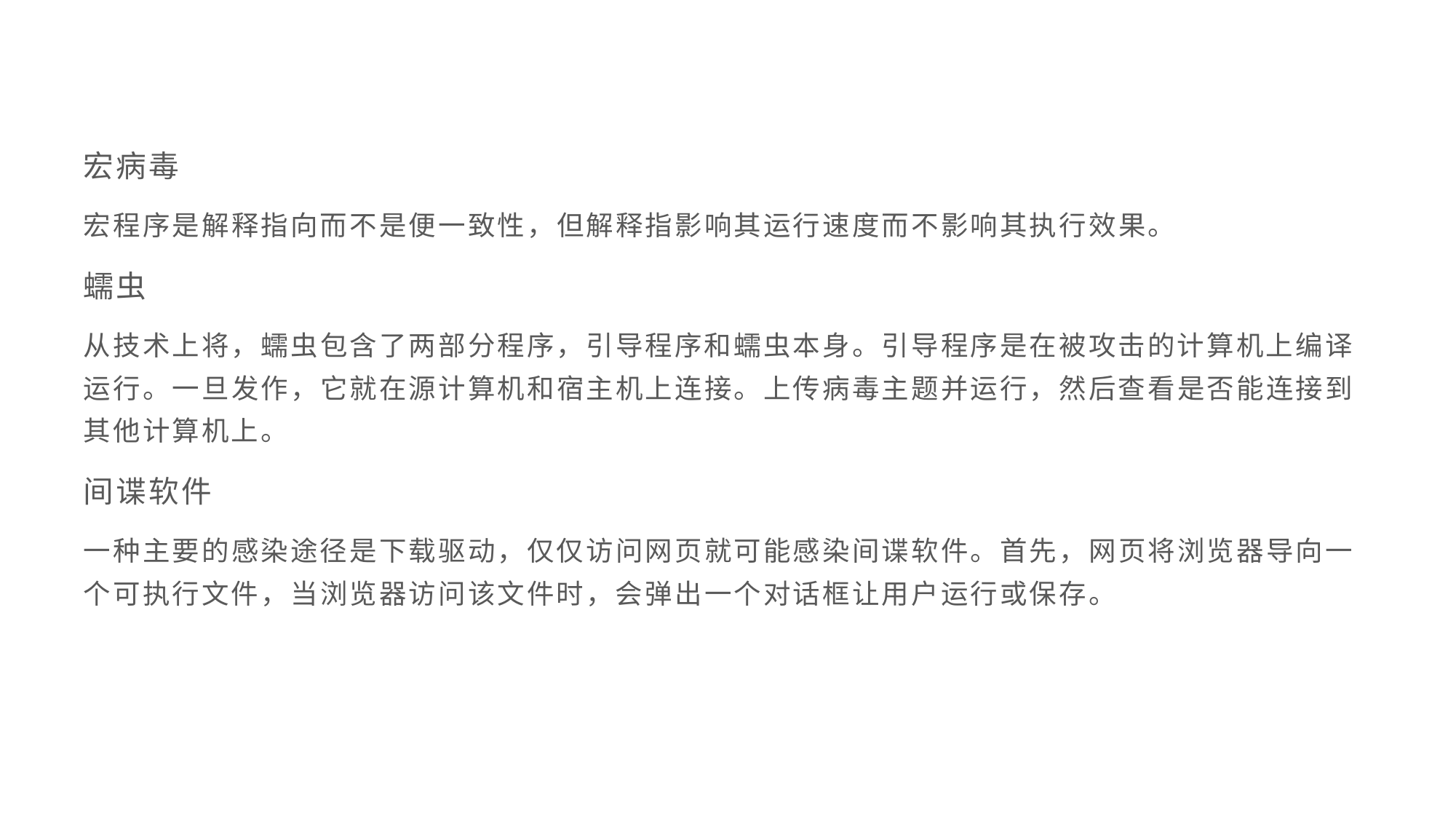

宏病毒
宏程序是解释指向而不是便一致性，但解释指影响其运行速度而不影响其执行效果。
蠕虫
从技术上将，蠕虫包含了两部分程序，引导程序和蠕虫本身。引导程序是在被攻击的计算机上编译运行。一旦发作，它就在源计算机和宿主机上连接。上传病毒主题并运行，然后查看是否能连接到其他计算机上。
间谍软件
一种主要的感染途径是下载驱动，仅仅访问网页就可能感染间谍软件。首先，网页将浏览器导向一个可执行文件，当浏览器访问该文件时，会弹出一个对话框让用户运行或保存。